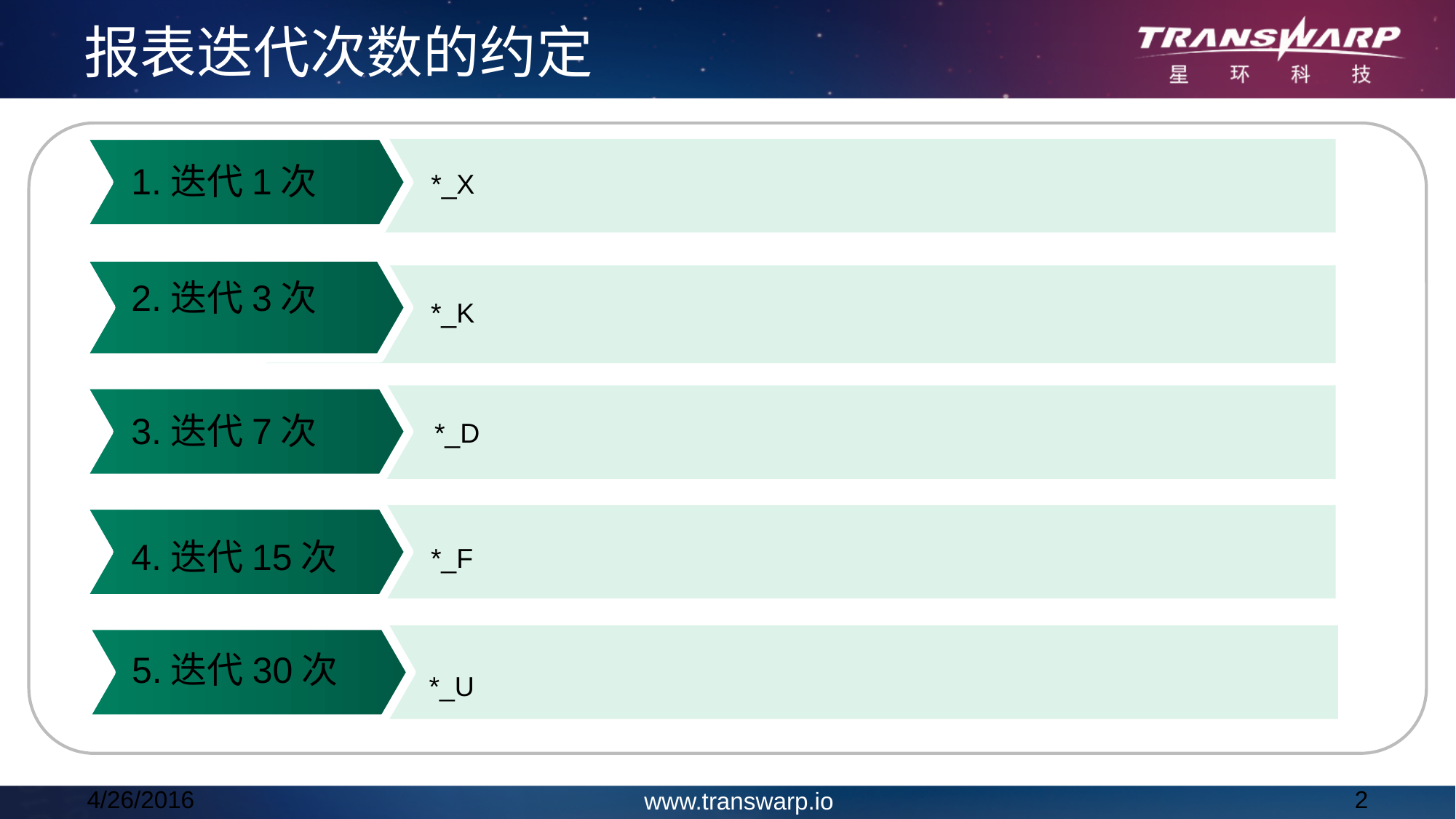

报表迭代次数的约定

1.迭代1次
*_X

2.迭代3次
*_K

*_D
3.迭代7次

*_F
4.迭代15次

5.迭代30次
*_U